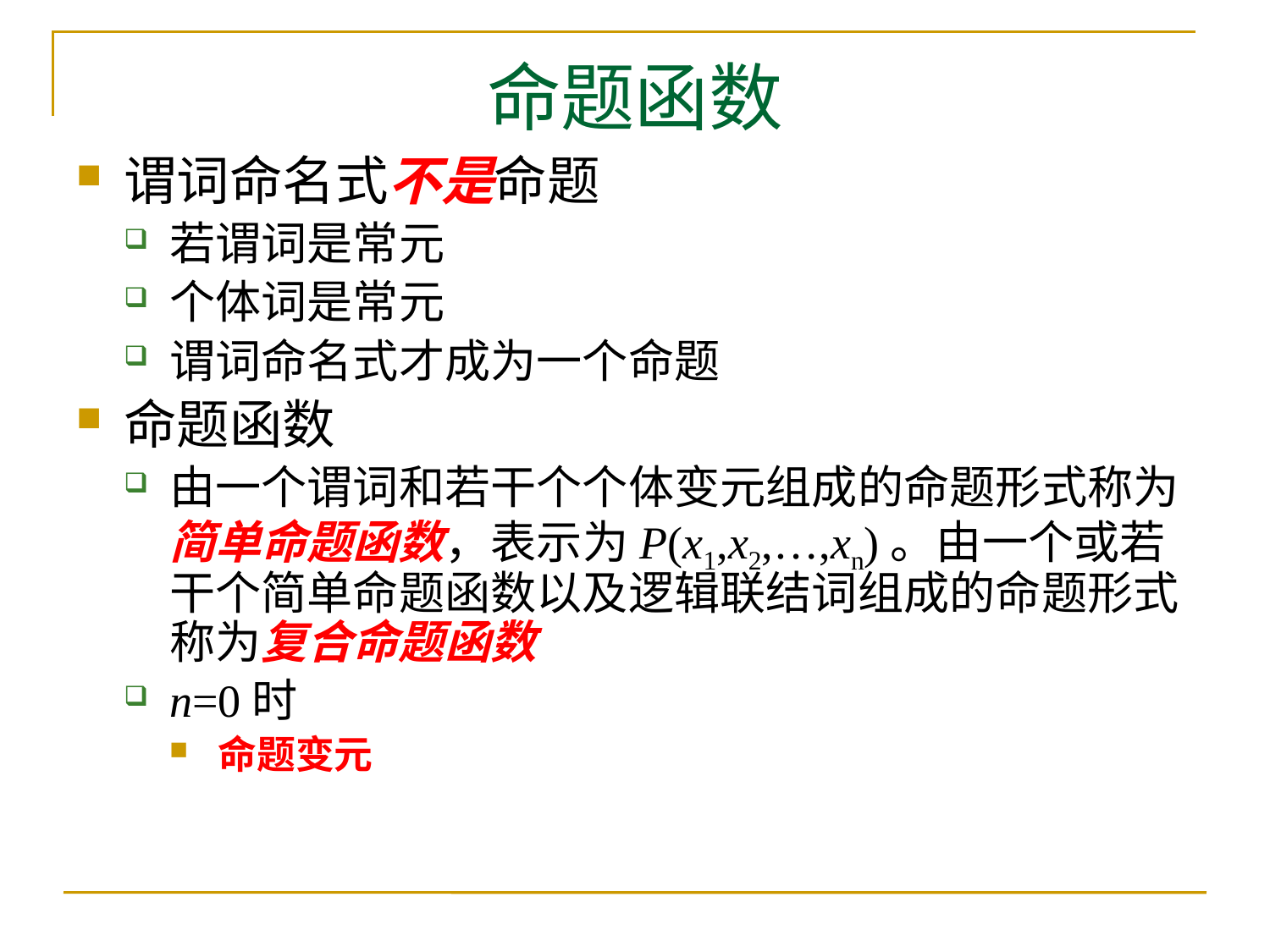

# 命题函数
谓词命名式不是命题
若谓词是常元
个体词是常元
谓词命名式才成为一个命题
命题函数
由一个谓词和若干个个体变元组成的命题形式称为简单命题函数，表示为P(x1,x2,…,xn)。由一个或若干个简单命题函数以及逻辑联结词组成的命题形式称为复合命题函数
n=0时
命题变元